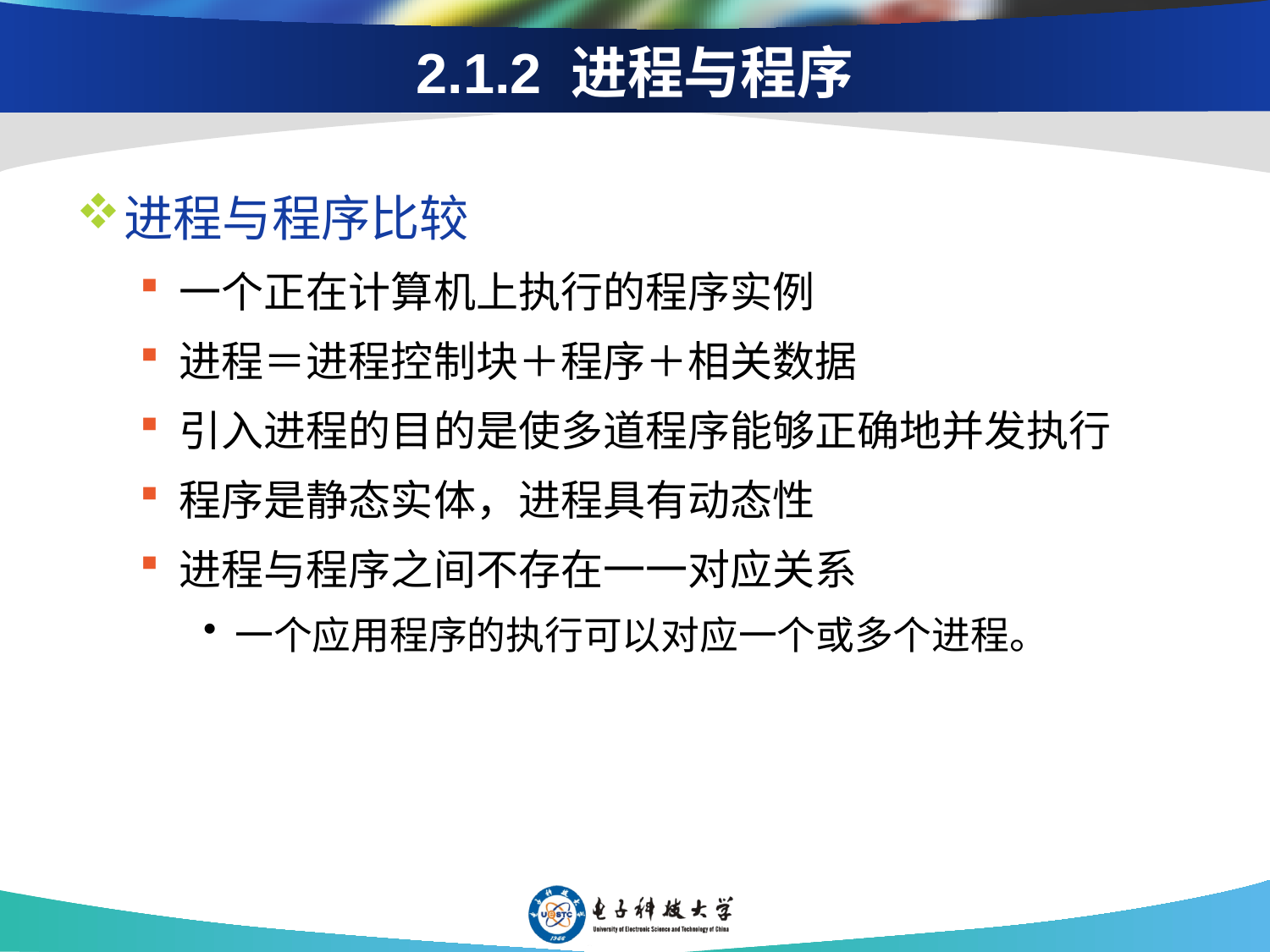

# 2.1.2 进程与程序
进程与程序比较
一个正在计算机上执行的程序实例
进程＝进程控制块＋程序＋相关数据
引入进程的目的是使多道程序能够正确地并发执行
程序是静态实体，进程具有动态性
进程与程序之间不存在一一对应关系
一个应用程序的执行可以对应一个或多个进程。